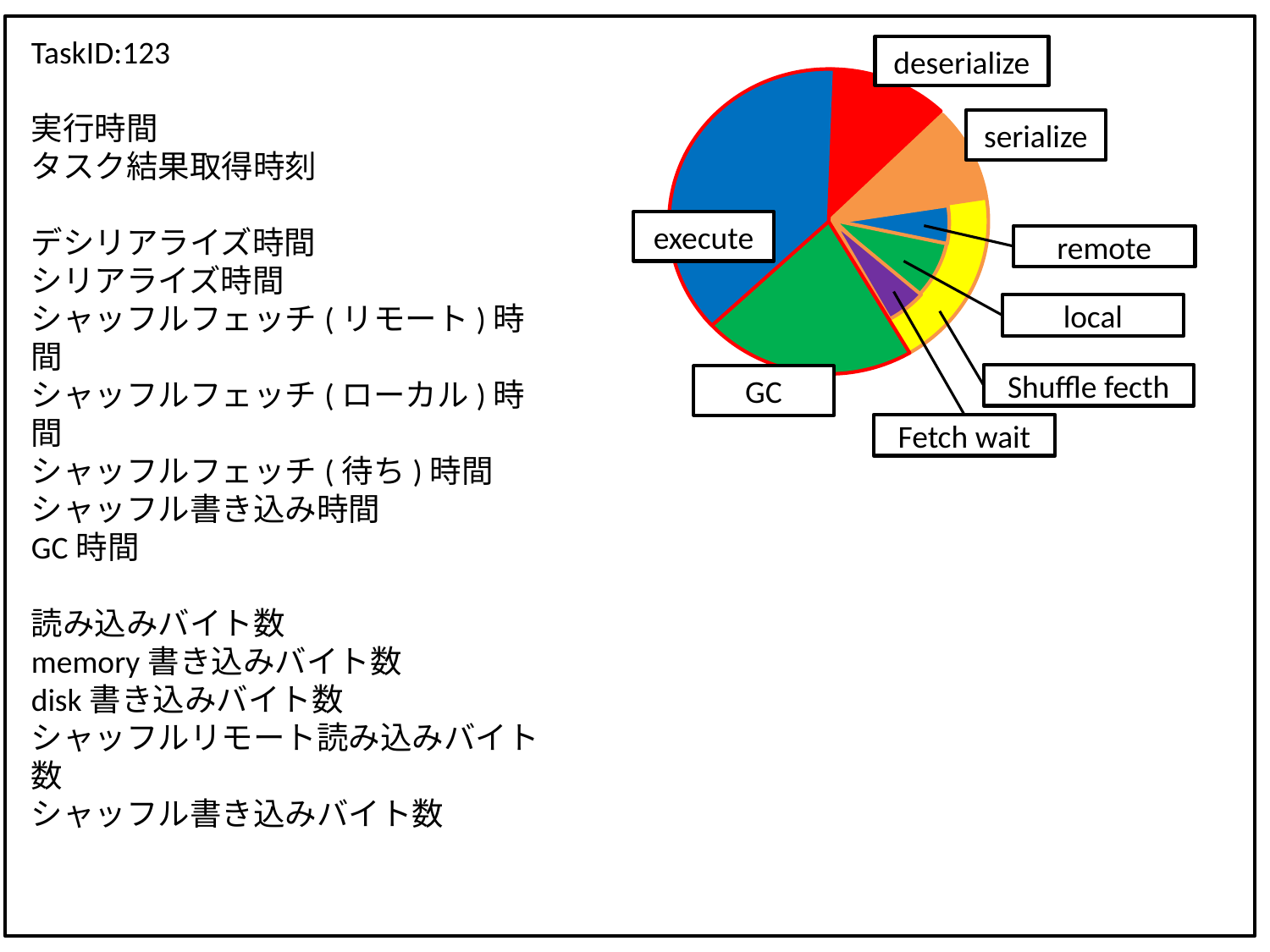

TaskID:123

実行時間
タスク結果取得時刻

デシリアライズ時間
シリアライズ時間
シャッフルフェッチ(リモート)時間
シャッフルフェッチ(ローカル)時間
シャッフルフェッチ(待ち)時間
シャッフル書き込み時間
GC時間

読み込みバイト数
memory書き込みバイト数
disk書き込みバイト数
シャッフルリモート読み込みバイト数
シャッフル書き込みバイト数

deserialize

serialize

execute
remote
local
Shuffle fecth
GC
Fetch wait